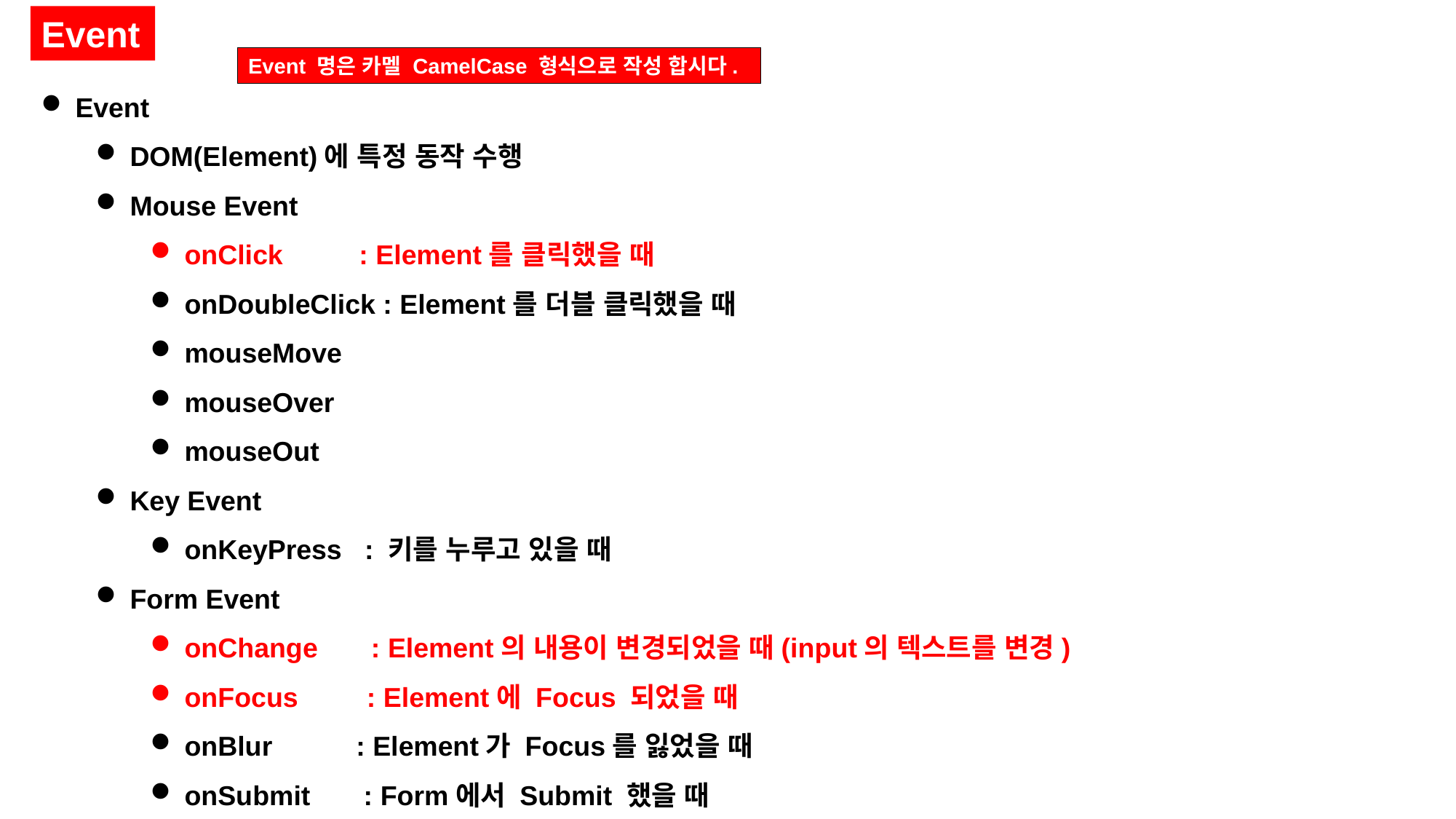

Event
Event 명은 카멜 CamelCase 형식으로 작성 합시다.
Event
DOM(Element)에 특정 동작 수행
Mouse Event
onClick          : Element를 클릭했을 때
onDoubleClick : Element를 더블 클릭했을 때
mouseMove
mouseOver
mouseOut
Key Event
onKeyPress   : 키를 누루고 있을 때
Form Event
onChange       : Element의 내용이 변경되었을 때(input의 텍스트를 변경)
onFocus         : Element에 Focus 되었을 때
onBlur           : Element가 Focus를 잃었을 때
onSubmit       : Form에서 Submit 했을 때